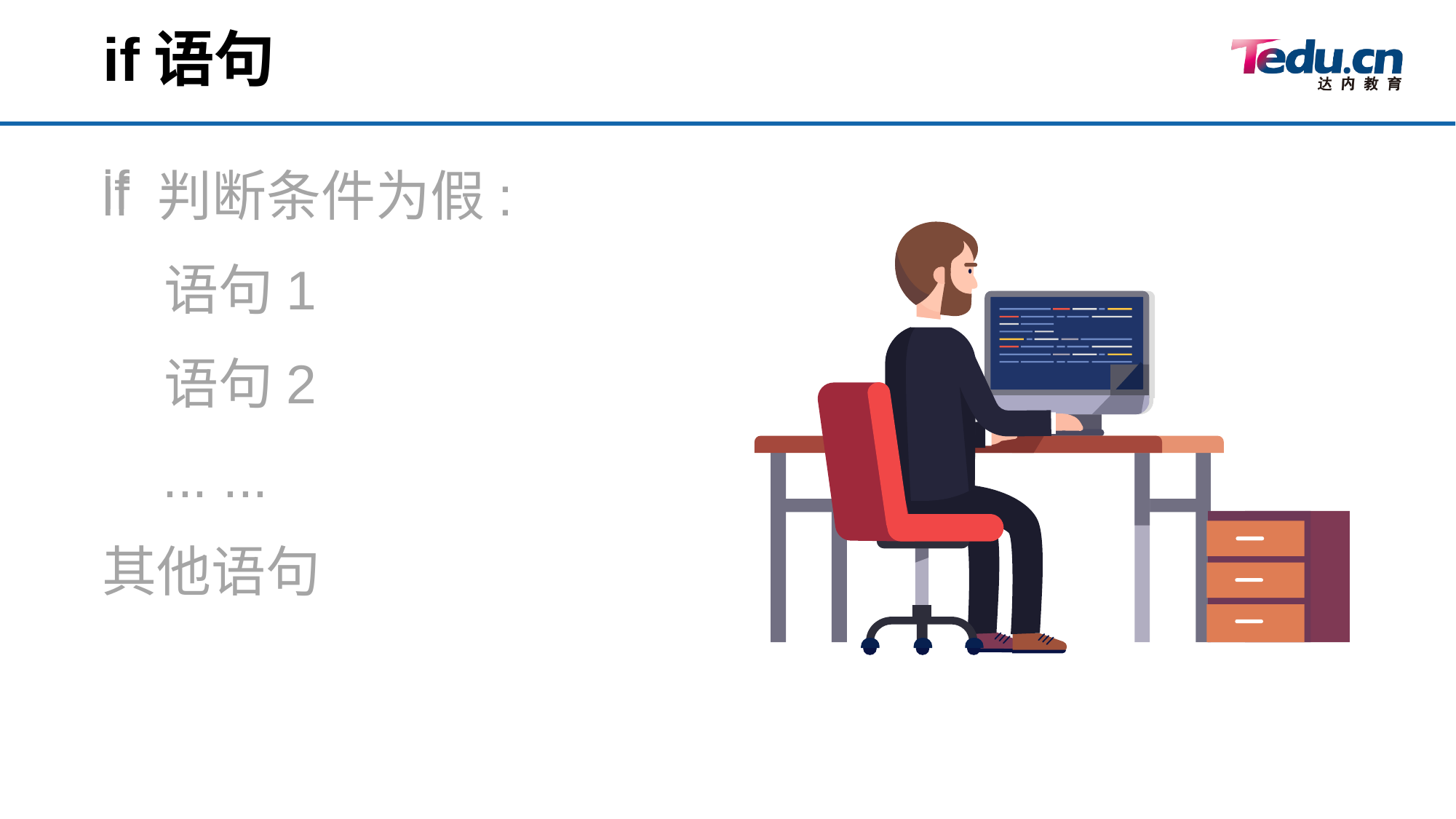

if语句
if 判断条件为假:
    语句1
    语句2
    ... ...
其他语句
if